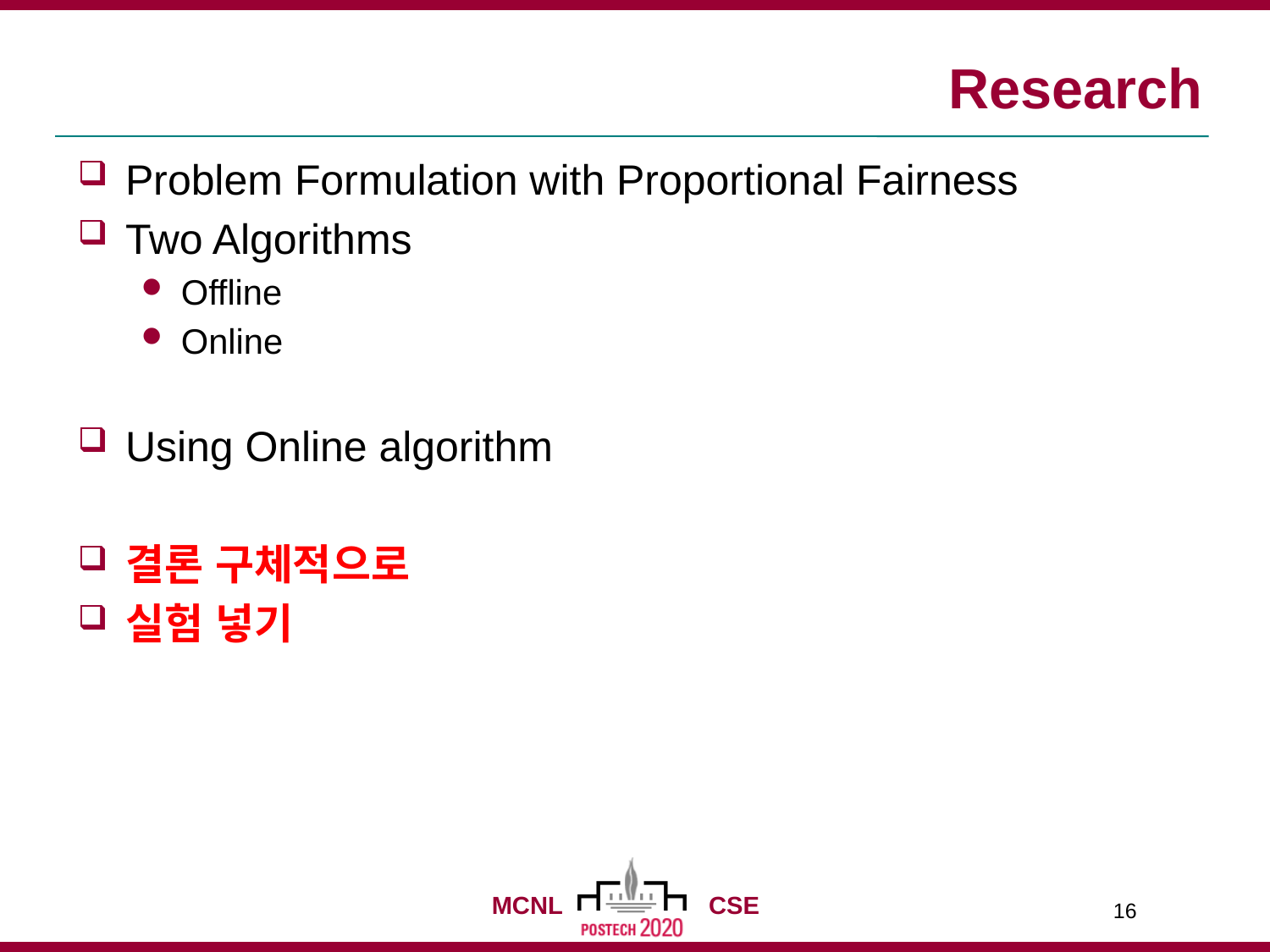

# Research

Problem Formulation with Proportional Fairness
Two Algorithms
Offline
Online

Using Online algorithm

결론 구체적으로
실험 넣기

16